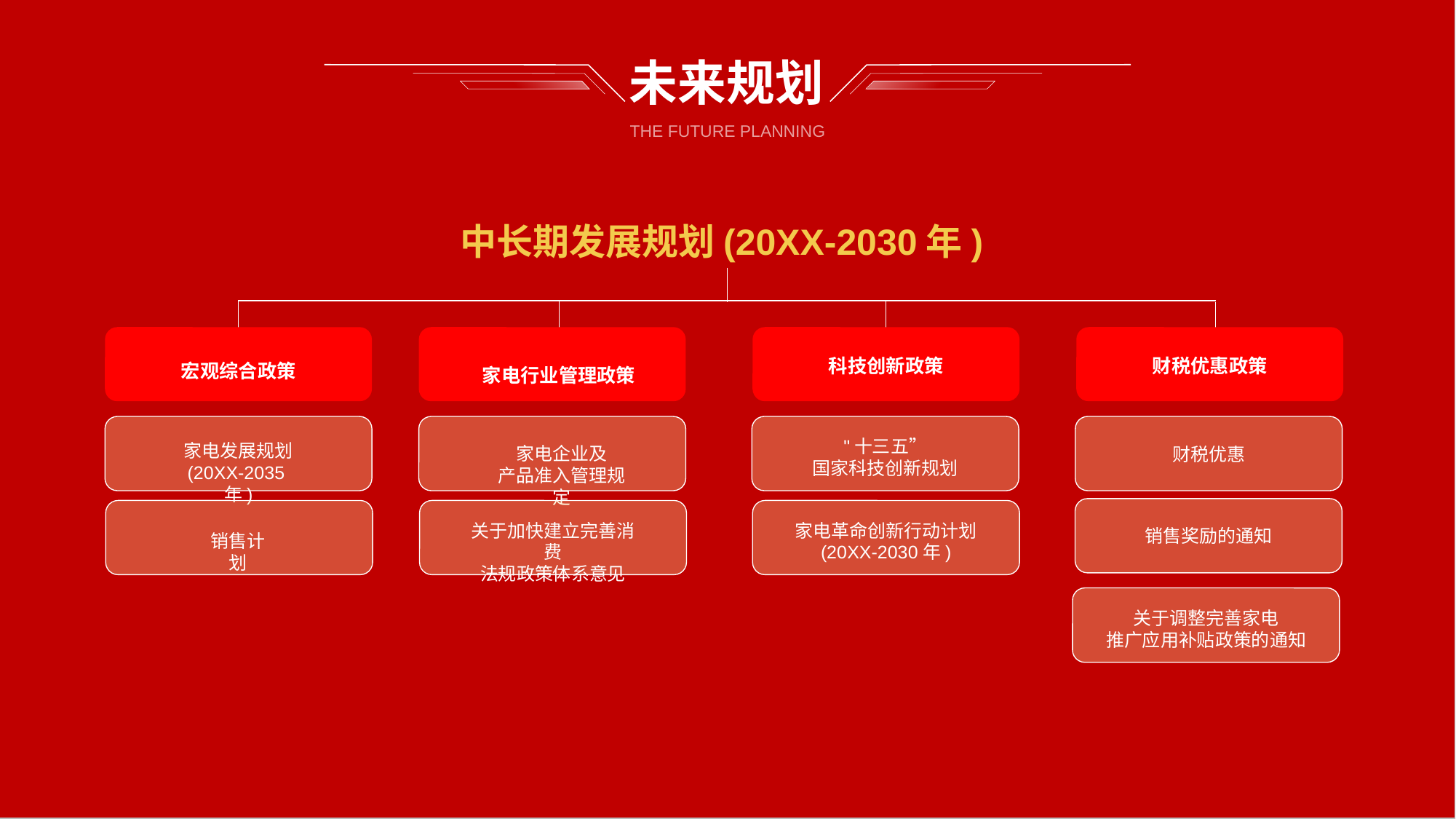

# 未来规划

THE FUTURE PLANNING

中长期发展规划(20XX-2030年)

财税优惠政策

"十三五”
国家科技创新规划
家电发展规划
(20XX-2035年)
家电企业及
产品准入管理规定
财税优惠

关于加快建立完善消费
法规政策体系意见
家电革命创新行动计划
(20XX-2030年)
销售奖励的通知
销售计划
关于调整完善家电
推广应用补贴政策的通知

科技创新政策
宏观综合政策
家电行业管理政策